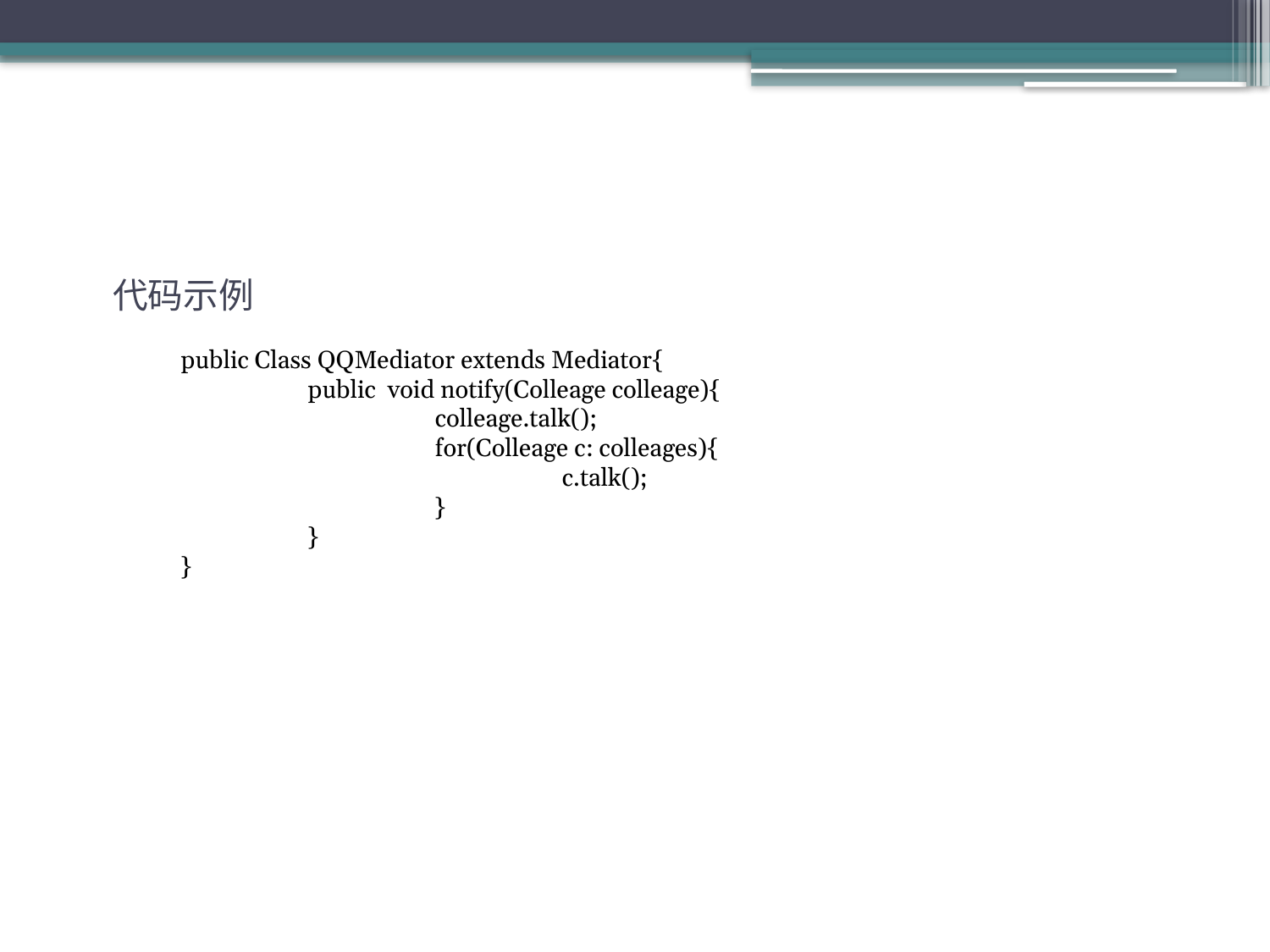

代码示例
public Class QQMediator extends Mediator{
	public  void notify(Colleage colleage){
		colleage.talk();
		for(Colleage c: colleages){
			c.talk();
		}
	}
}